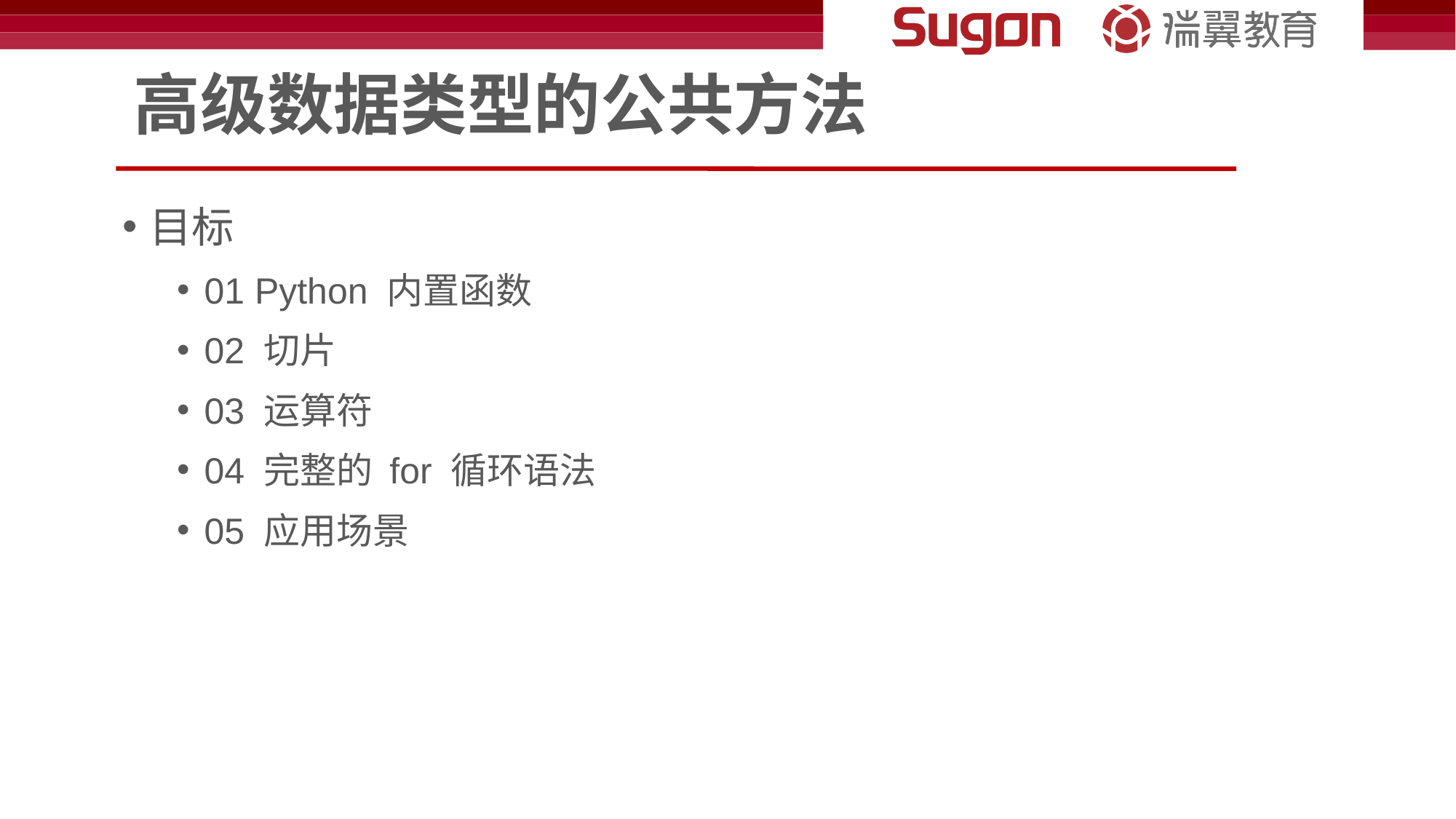

# 高级数据类型的公共方法
目标
01 Python 内置函数
02 切片
03 运算符
04 完整的 for 循环语法
05 应用场景